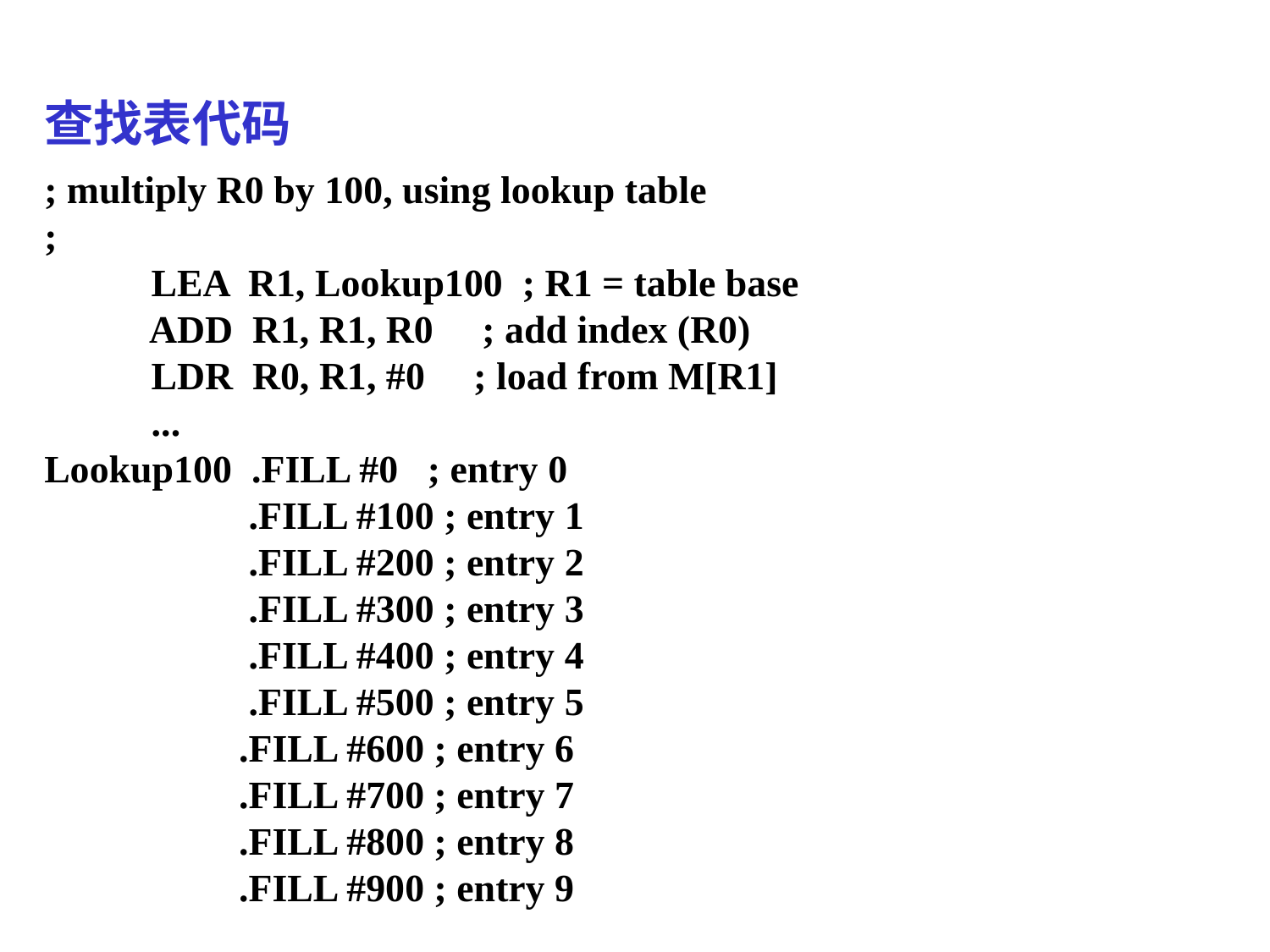

# 查找表代码
; multiply R0 by 100, using lookup table
;
           LEA  R1, Lookup100  ; R1 = table base
           ADD  R1, R1, R0     ; add index (R0)
           LDR  R0, R1, #0     ; load from M[R1]
           ...
Lookup100  .FILL #0   ; entry 0
                     .FILL #100 ; entry 1
                     .FILL #200 ; entry 2
                     .FILL #300 ; entry 3
                     .FILL #400 ; entry 4
                     .FILL #500 ; entry 5
                    .FILL #600 ; entry 6
                    .FILL #700 ; entry 7
                    .FILL #800 ; entry 8
                    .FILL #900 ; entry 9